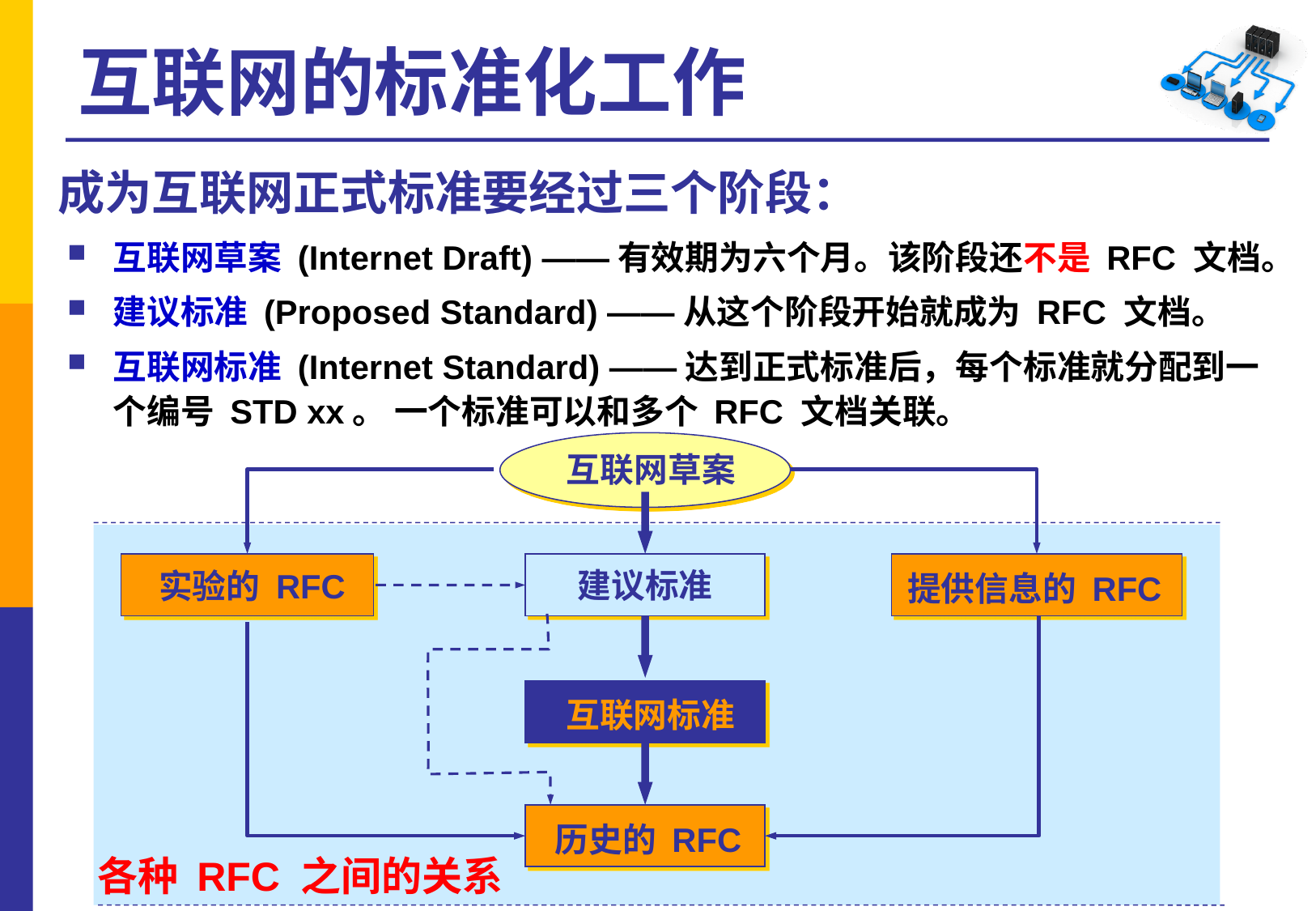

互联网的标准化工作
# 成为互联网正式标准要经过三个阶段：
互联网草案 (Internet Draft) ——有效期为六个月。该阶段还不是 RFC 文档。
建议标准 (Proposed Standard) ——从这个阶段开始就成为 RFC 文档。
互联网标准 (Internet Standard) ——达到正式标准后，每个标准就分配到一个编号 STD xx。 一个标准可以和多个 RFC 文档关联。

互联网草案

建议标准
实验的 RFC
提供信息的 RFC

互联网标准

历史的 RFC

各种 RFC 之间的关系